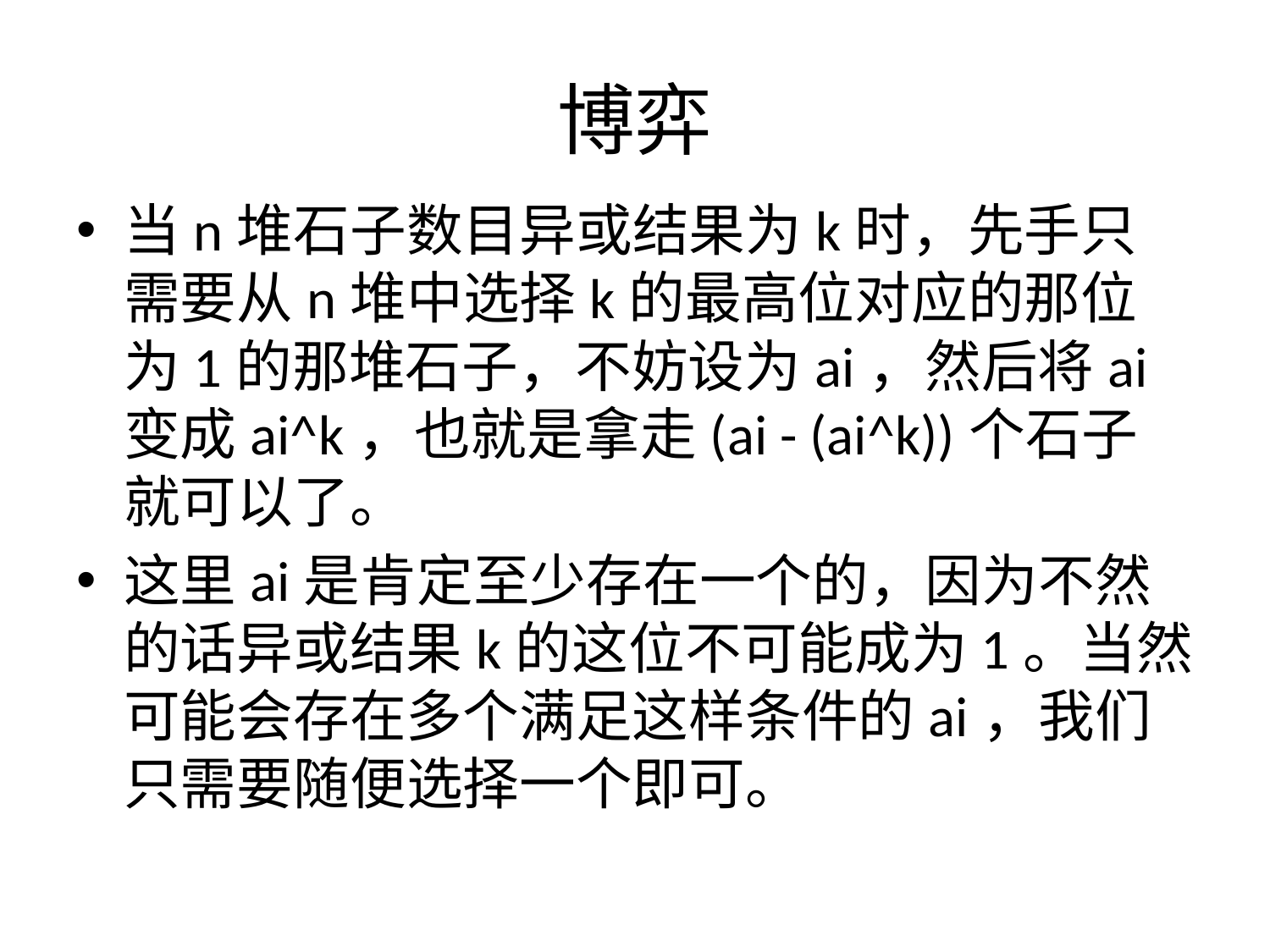

# 博弈
当n堆石子数目异或结果为k时，先手只需要从n堆中选择k的最高位对应的那位为1的那堆石子，不妨设为ai，然后将ai变成ai^k，也就是拿走(ai - (ai^k))个石子就可以了。
这里ai是肯定至少存在一个的，因为不然的话异或结果k的这位不可能成为1。当然可能会存在多个满足这样条件的ai，我们只需要随便选择一个即可。